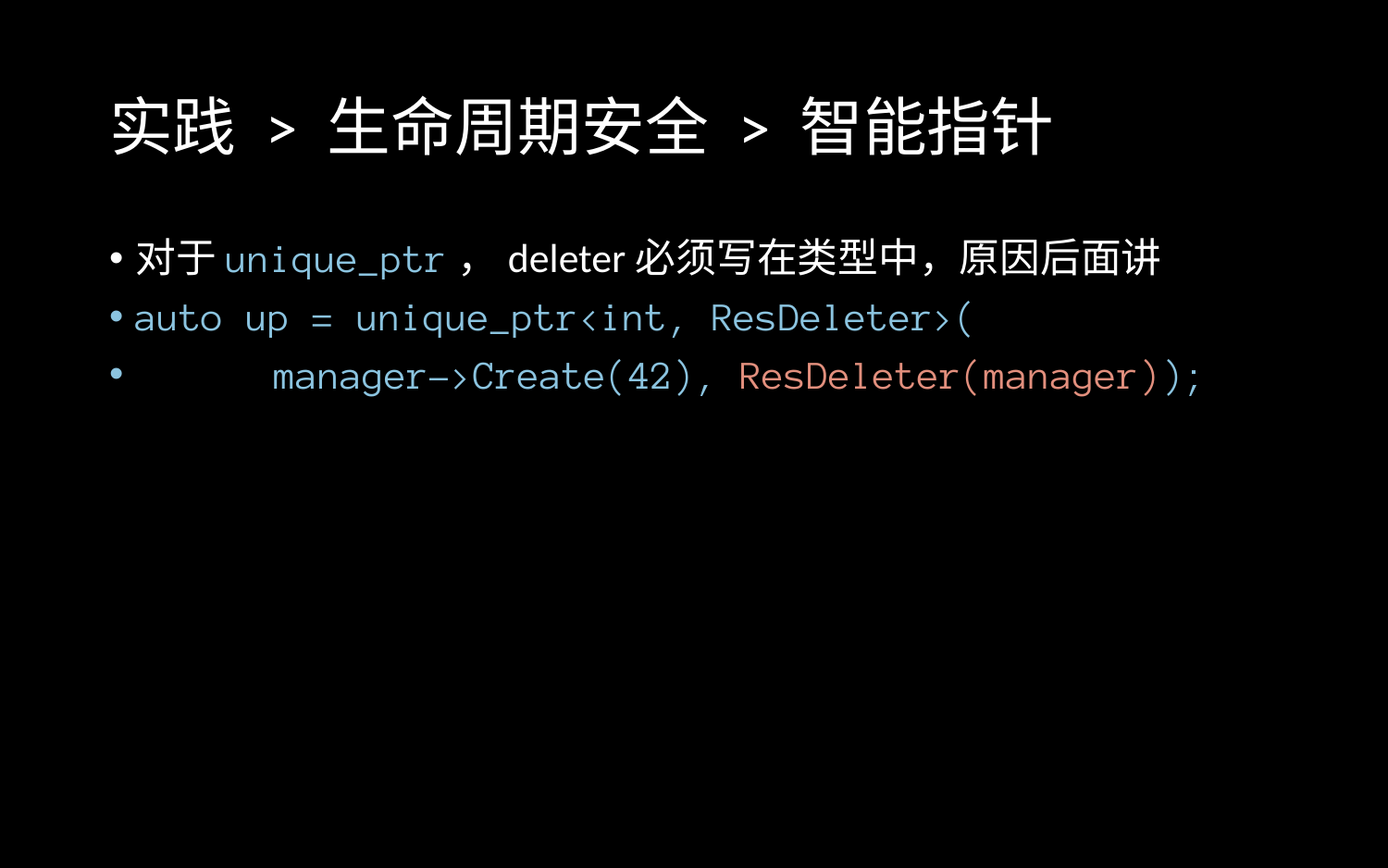

# 实践 > 生命周期安全 > 智能指针
对于unique_ptr，deleter必须写在类型中，原因后面讲
auto up = unique_ptr<int, ResDeleter>(
	manager->Create(42), ResDeleter(manager));